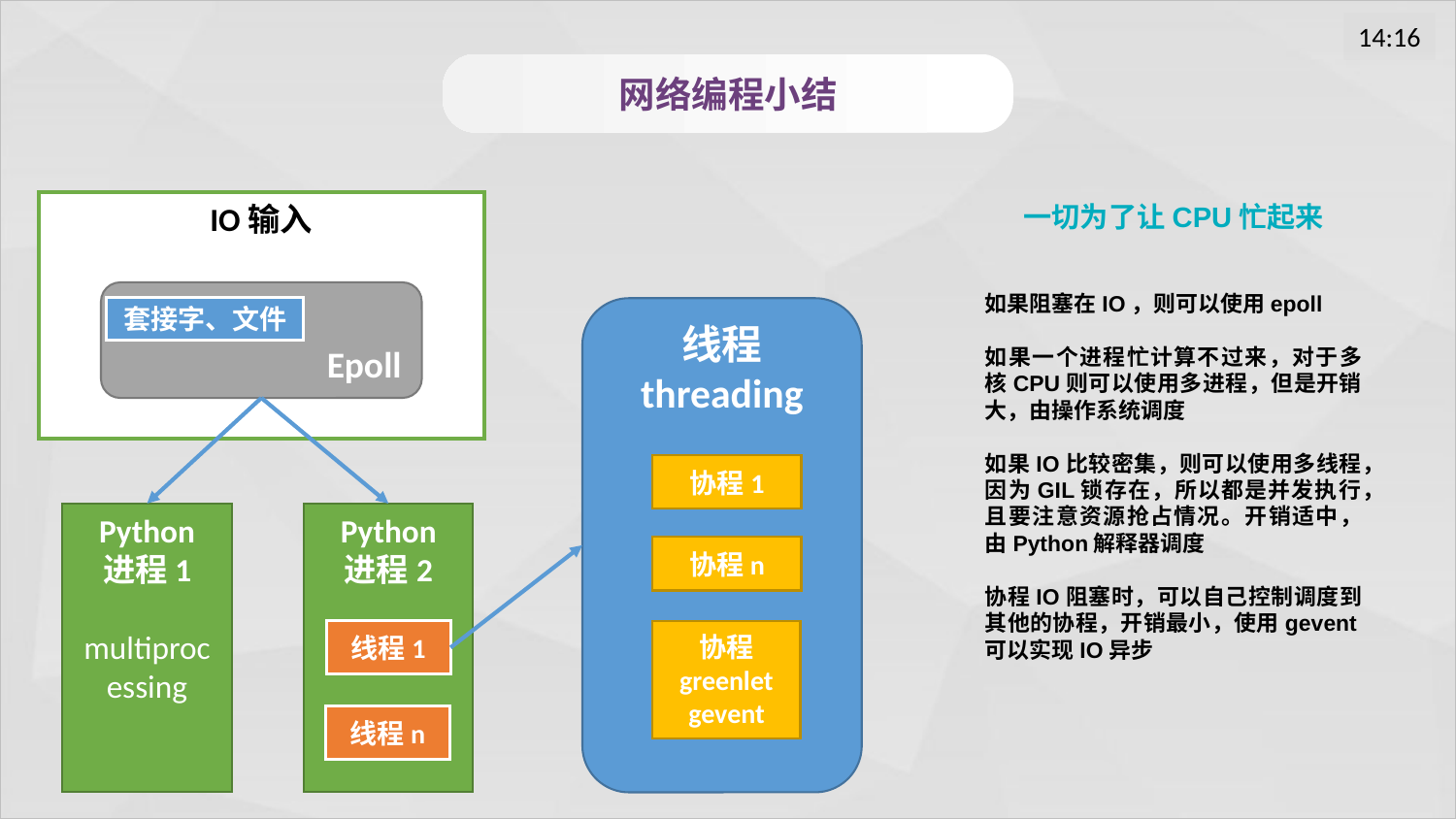

网络编程小结
IO输入
一切为了让CPU忙起来
如果阻塞在IO，则可以使用epoll

如果一个进程忙计算不过来，对于多核CPU则可以使用多进程，但是开销大，由操作系统调度

如果IO比较密集，则可以使用多线程，因为GIL锁存在，所以都是并发执行，且要注意资源抢占情况。开销适中，由Python解释器调度

协程IO阻塞时，可以自己控制调度到其他的协程，开销最小，使用gevent可以实现IO异步
Epoll
套接字、文件
线程
threading
协程1
Python
进程1

multiprocessing
Python
进程2

协程n
线程1
协程
greenlet
gevent
线程n